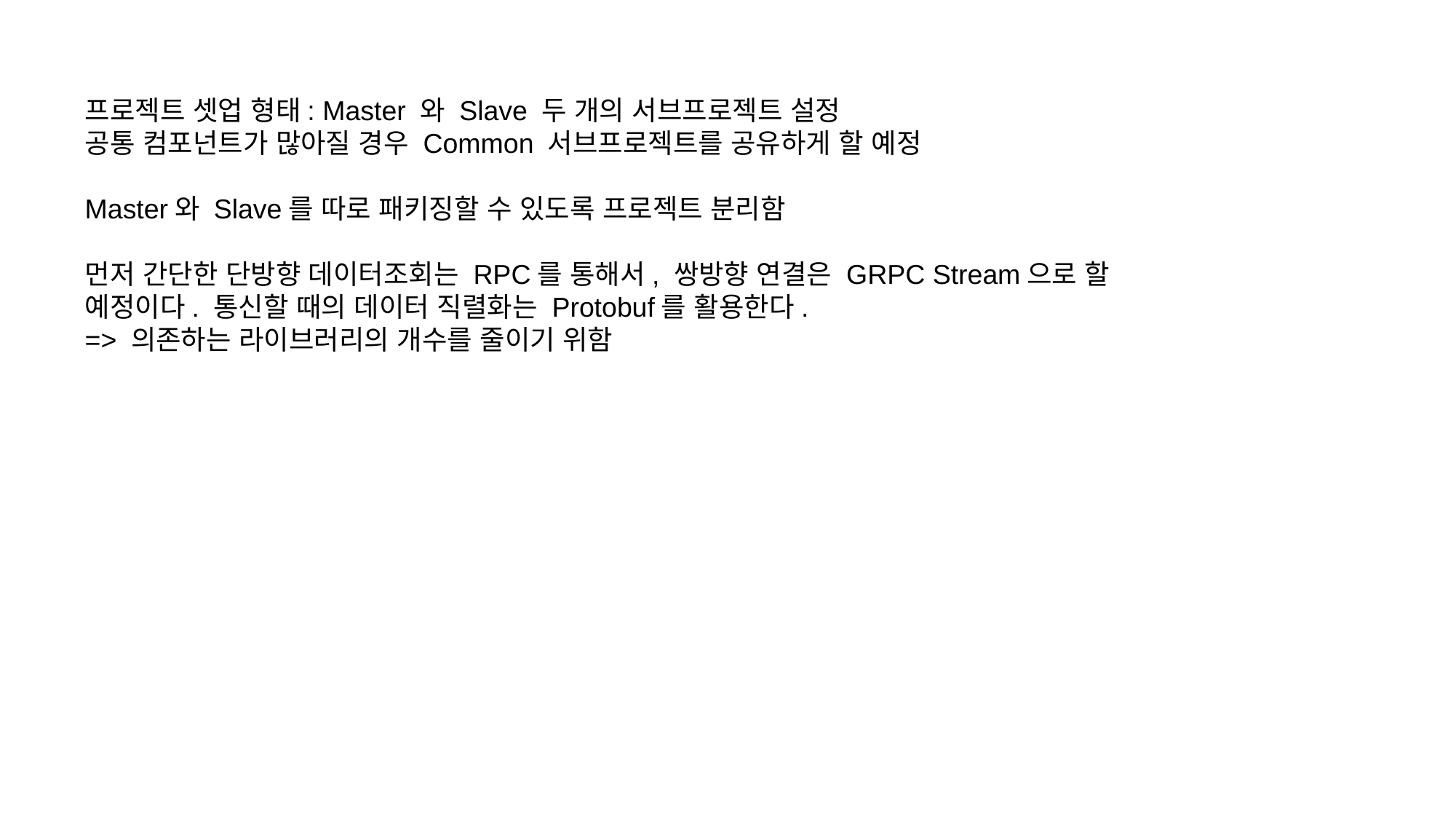

프로젝트 셋업 형태: Master 와 Slave 두 개의 서브프로젝트 설정
공통 컴포넌트가 많아질 경우 Common 서브프로젝트를 공유하게 할 예정

Master와 Slave를 따로 패키징할 수 있도록 프로젝트 분리함

먼저 간단한 단방향 데이터조회는 RPC를 통해서, 쌍방향 연결은 GRPC Stream으로 할 예정이다. 통신할 때의 데이터 직렬화는 Protobuf를 활용한다.
=> 의존하는 라이브러리의 개수를 줄이기 위함